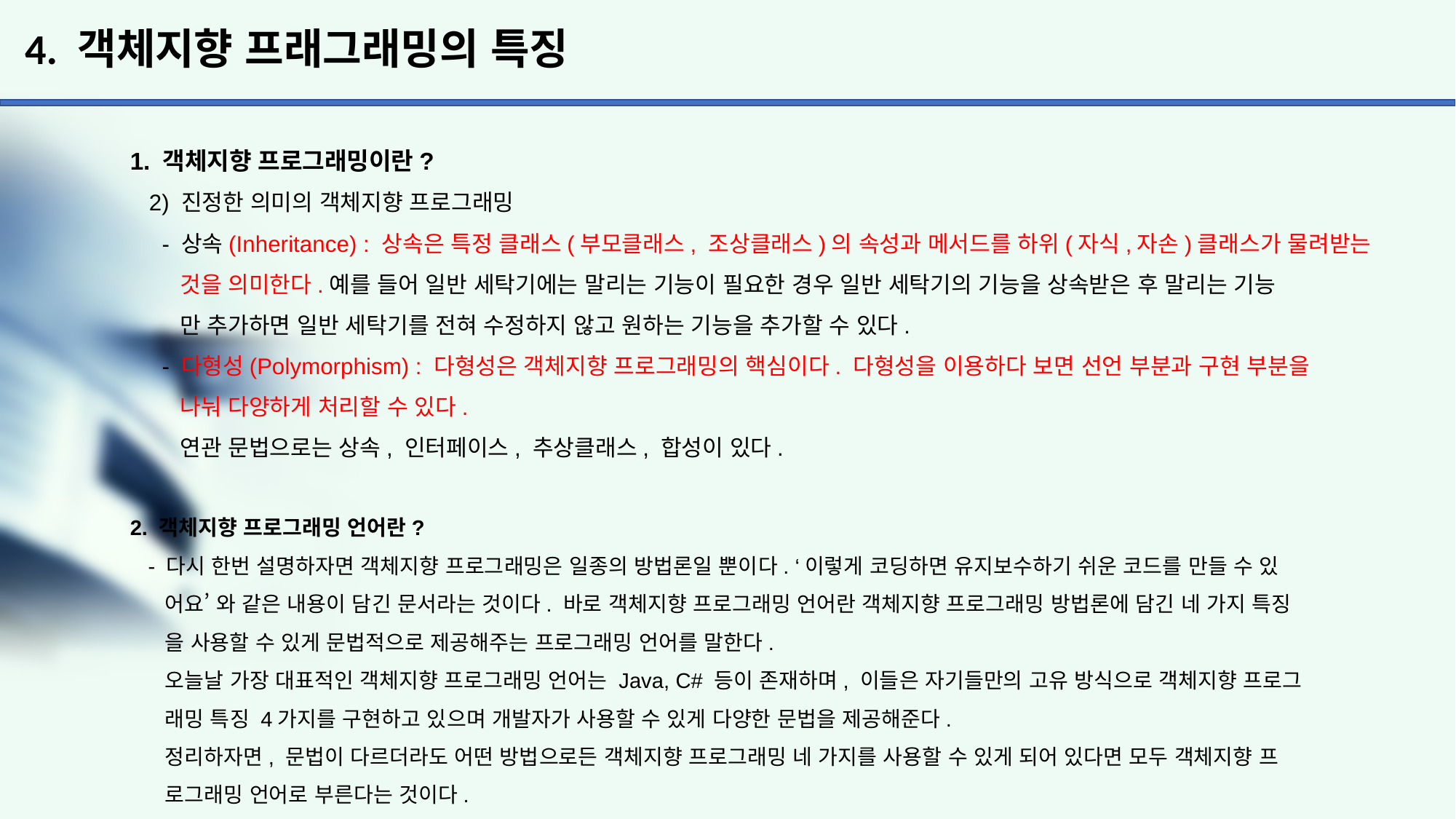

# 4. 객체지향 프래그래밍의 특징
1. 객체지향 프로그래밍이란?
   2) 진정한 의미의 객체지향 프로그래밍
     - 상속(Inheritance) : 상속은 특정 클래스(부모클래스, 조상클래스)의 속성과 메서드를 하위(자식,자손)클래스가 물려받는
       것을 의미한다.예를 들어 일반 세탁기에는 말리는 기능이 필요한 경우 일반 세탁기의 기능을 상속받은 후 말리는 기능
       만 추가하면 일반 세탁기를 전혀 수정하지 않고 원하는 기능을 추가할 수 있다.
     - 다형성(Polymorphism) : 다형성은 객체지향 프로그래밍의 핵심이다. 다형성을 이용하다 보면 선언 부분과 구현 부분을
       나눠 다양하게 처리할 수 있다.
       연관 문법으로는 상속, 인터페이스, 추상클래스, 합성이 있다.

2. 객체지향 프로그래밍 언어란?
   - 다시 한번 설명하자면 객체지향 프로그래밍은 일종의 방법론일 뿐이다. ‘이렇게 코딩하면 유지보수하기 쉬운 코드를 만들 수 있
     어요’ 와 같은 내용이 담긴 문서라는 것이다. 바로 객체지향 프로그래밍 언어란 객체지향 프로그래밍 방법론에 담긴 네 가지 특징
     을 사용할 수 있게 문법적으로 제공해주는 프로그래밍 언어를 말한다.
     오늘날 가장 대표적인 객체지향 프로그래밍 언어는 Java, C# 등이 존재하며, 이들은 자기들만의 고유 방식으로 객체지향 프로그
     래밍 특징 4가지를 구현하고 있으며 개발자가 사용할 수 있게 다양한 문법을 제공해준다.
     정리하자면, 문법이 다르더라도 어떤 방법으로든 객체지향 프로그래밍 네 가지를 사용할 수 있게 되어 있다면 모두 객체지향 프
     로그래밍 언어로 부른다는 것이다.